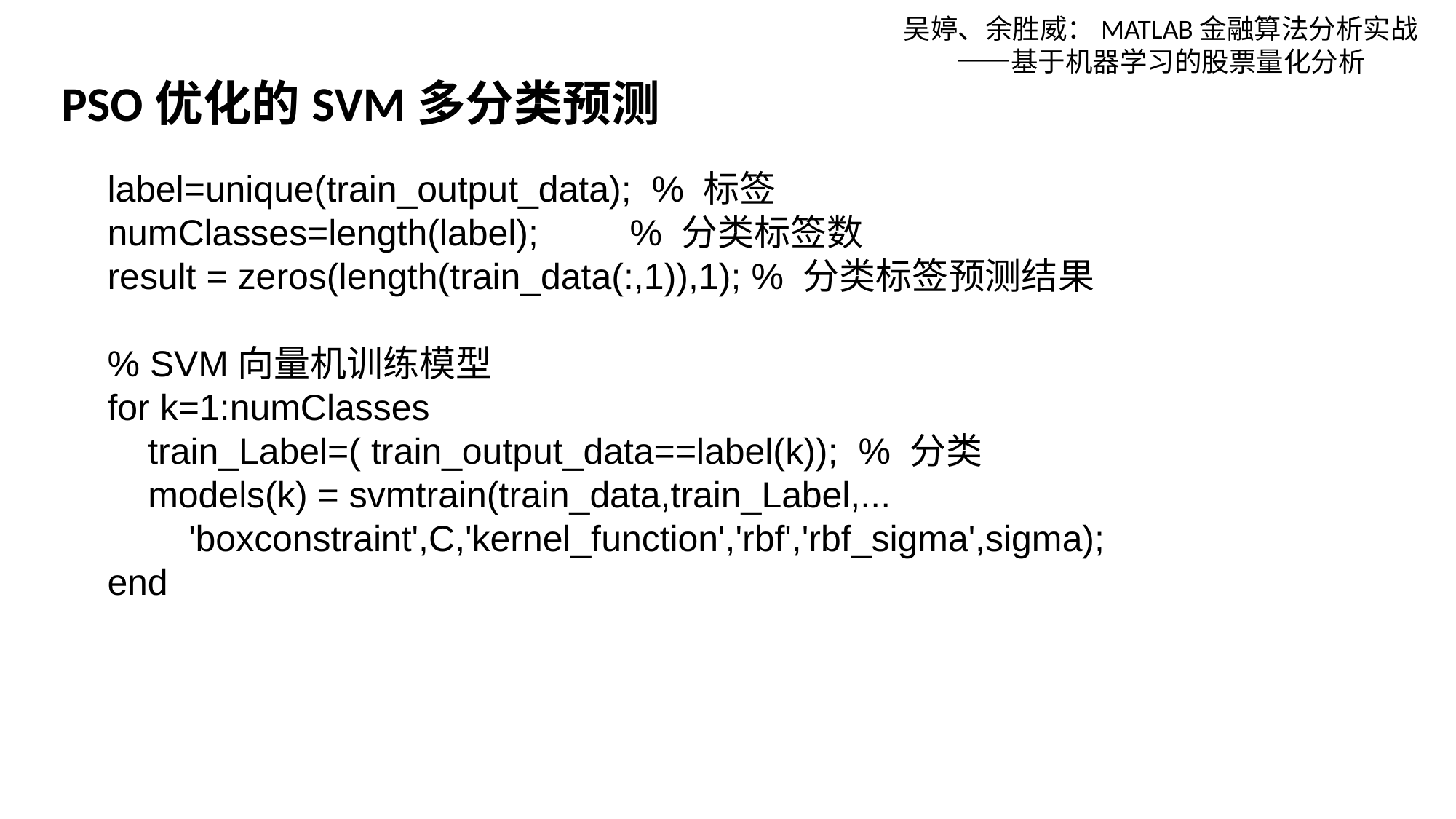

吴婷、余胜威：MATLAB金融算法分析实战——基于机器学习的股票量化分析
PSO优化的SVM多分类预测
label=unique(train_output_data);  % 标签
numClasses=length(label);         % 分类标签数
result = zeros(length(train_data(:,1)),1); % 分类标签预测结果

% SVM向量机训练模型
for k=1:numClasses
    train_Label=( train_output_data==label(k));  % 分类
    models(k) = svmtrain(train_data,train_Label,...
        'boxconstraint',C,'kernel_function','rbf','rbf_sigma',sigma);
end